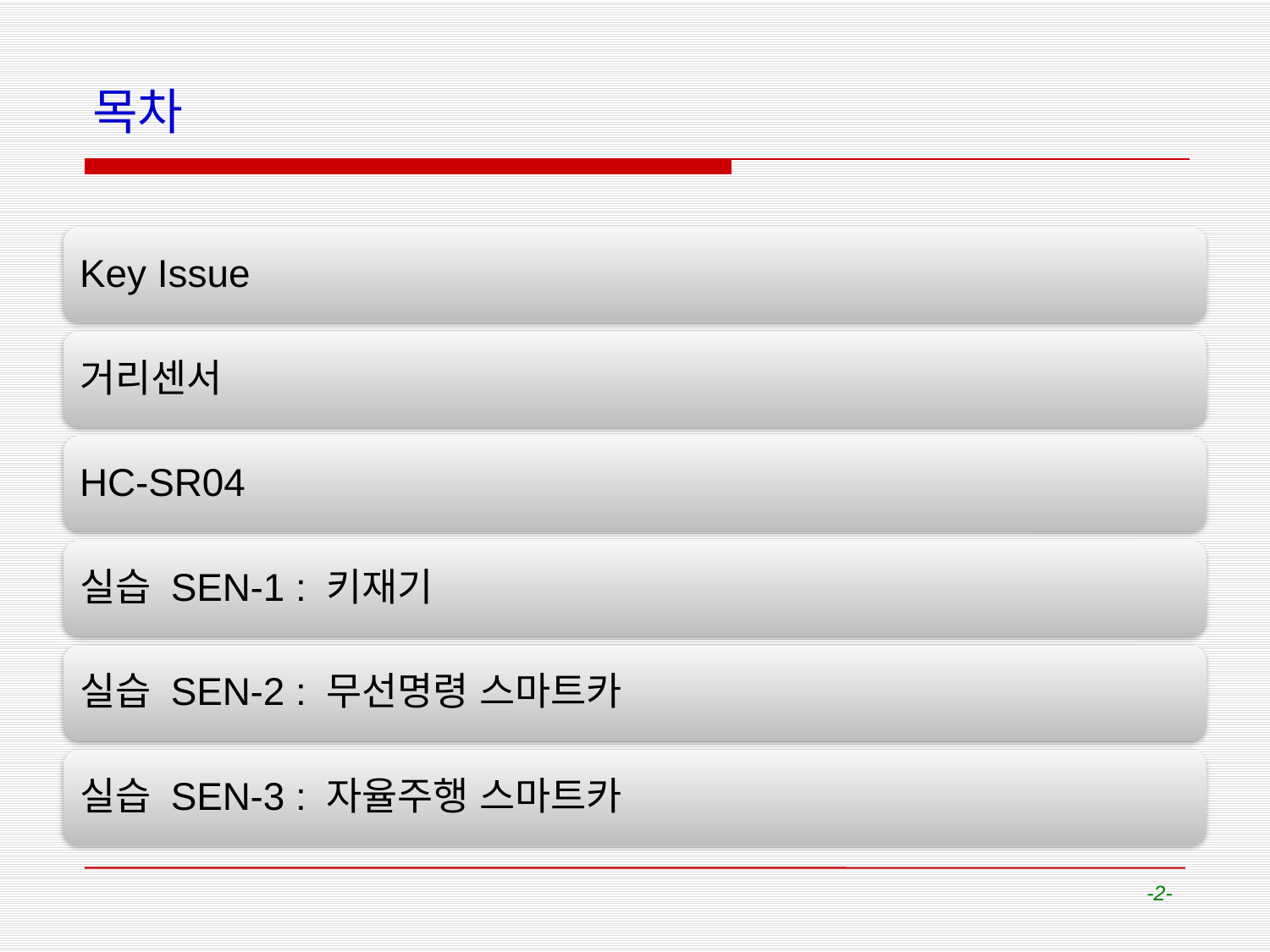

# 목차
Key Issue
거리센서
HC-SR04
실습 SEN-1 : 키재기
실습 SEN-2 : 무선명령 스마트카
실습 SEN-3 : 자율주행 스마트카
-2-